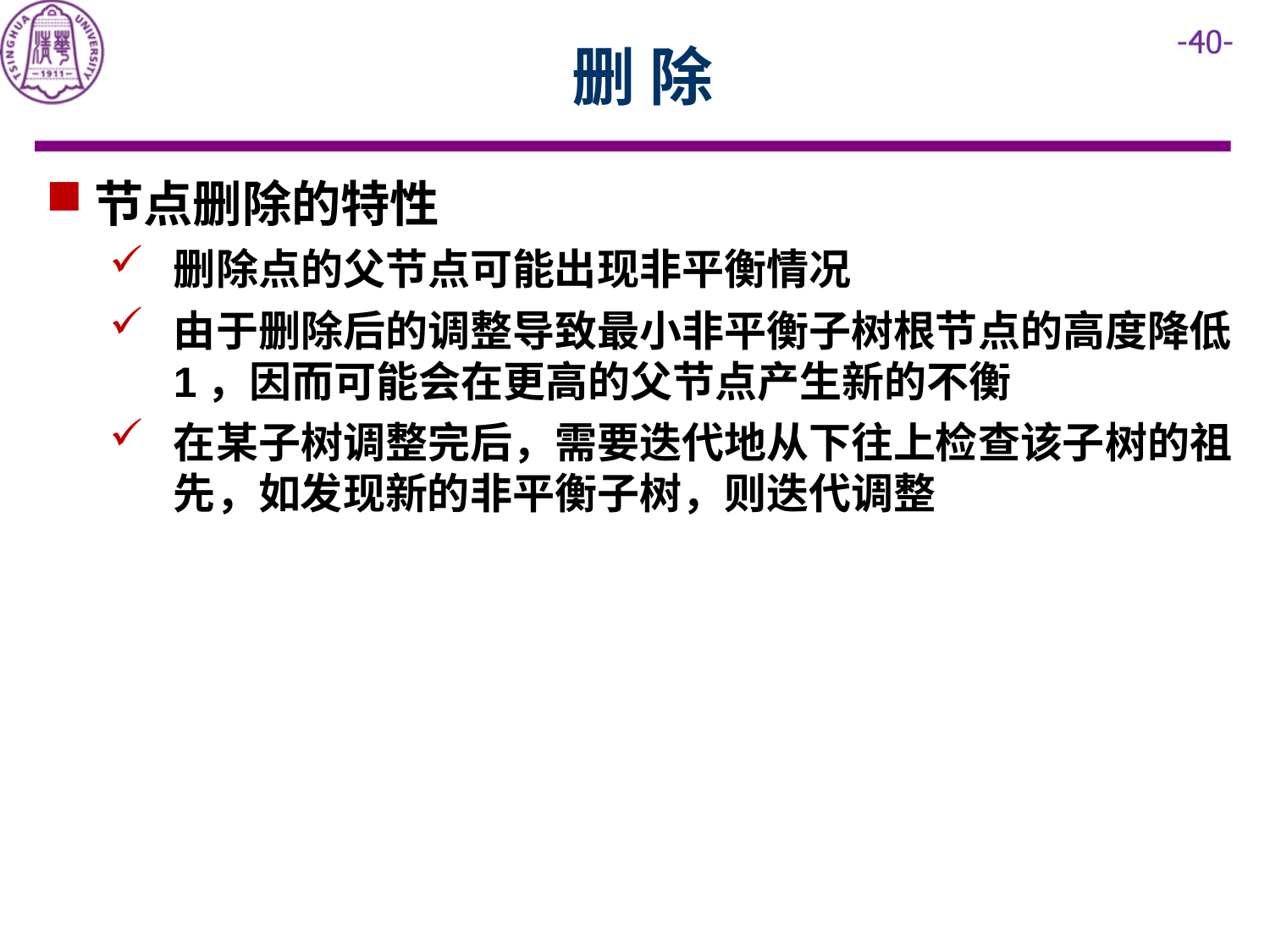

# 删 除
节点删除的特性
删除点的父节点可能出现非平衡情况
由于删除后的调整导致最小非平衡子树根节点的高度降低1，因而可能会在更高的父节点产生新的不衡
在某子树调整完后，需要迭代地从下往上检查该子树的祖先，如发现新的非平衡子树，则迭代调整